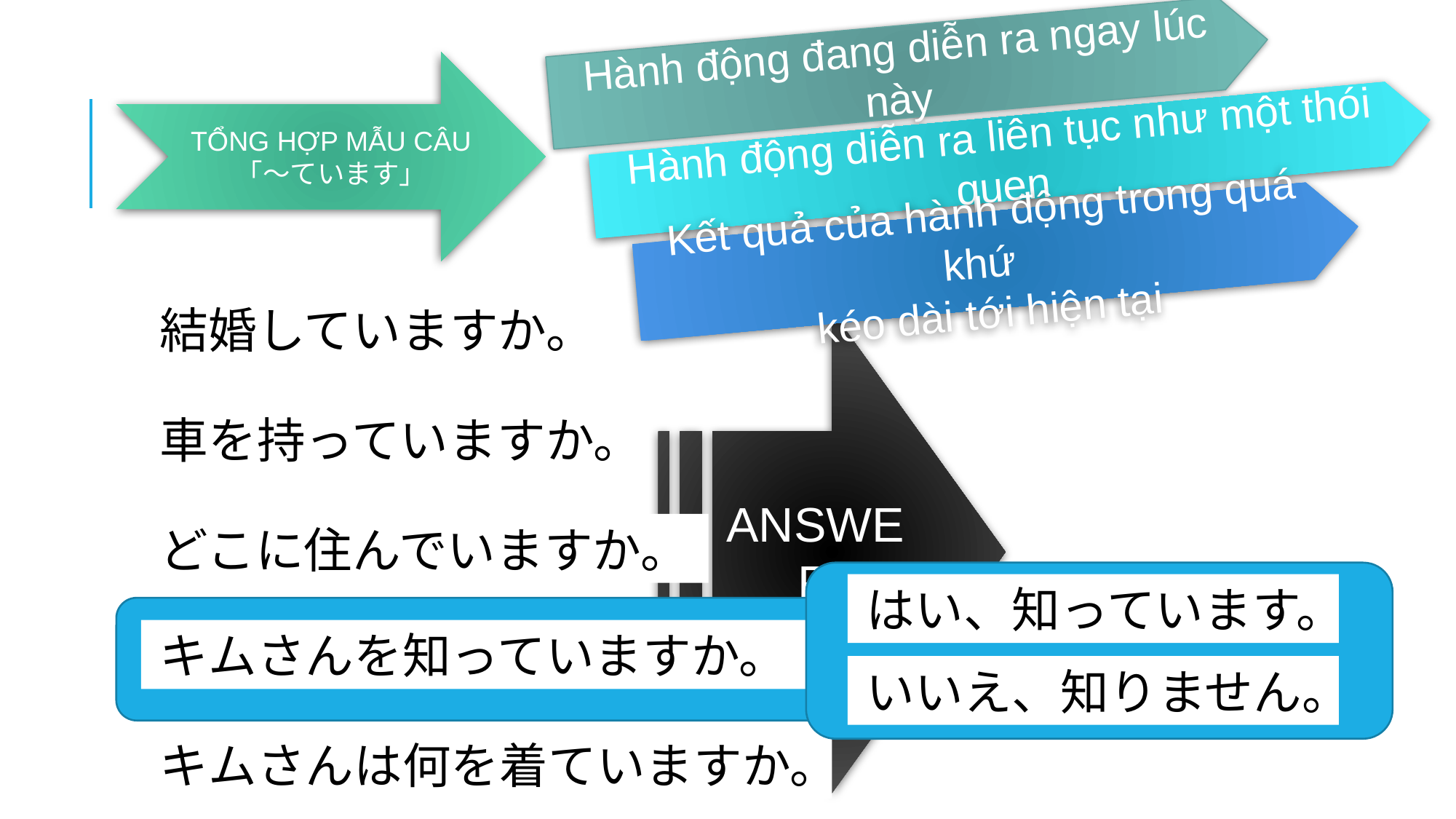

Hành động đang diễn ra ngay lúc này
TỔNG HỢP MẪU CÂU
「～ています」
Hành động diễn ra liên tục như một thói quen
Kết quả của hành động trong quá khứ
kéo dài tới hiện tại
結婚していますか。
Bạn có gia đình chưa?
ANSWER
車を持っていますか。
Bạn có ô tô không?
どこに住んでいますか。
Bạn sống ở đâu?

はい、知っています。

キムさんを知っていますか。
Bạn có biết anh Kim không?
いいえ、知りません。
キムさんは何を着ていますか。
Anh Kim mặc gì vậy?